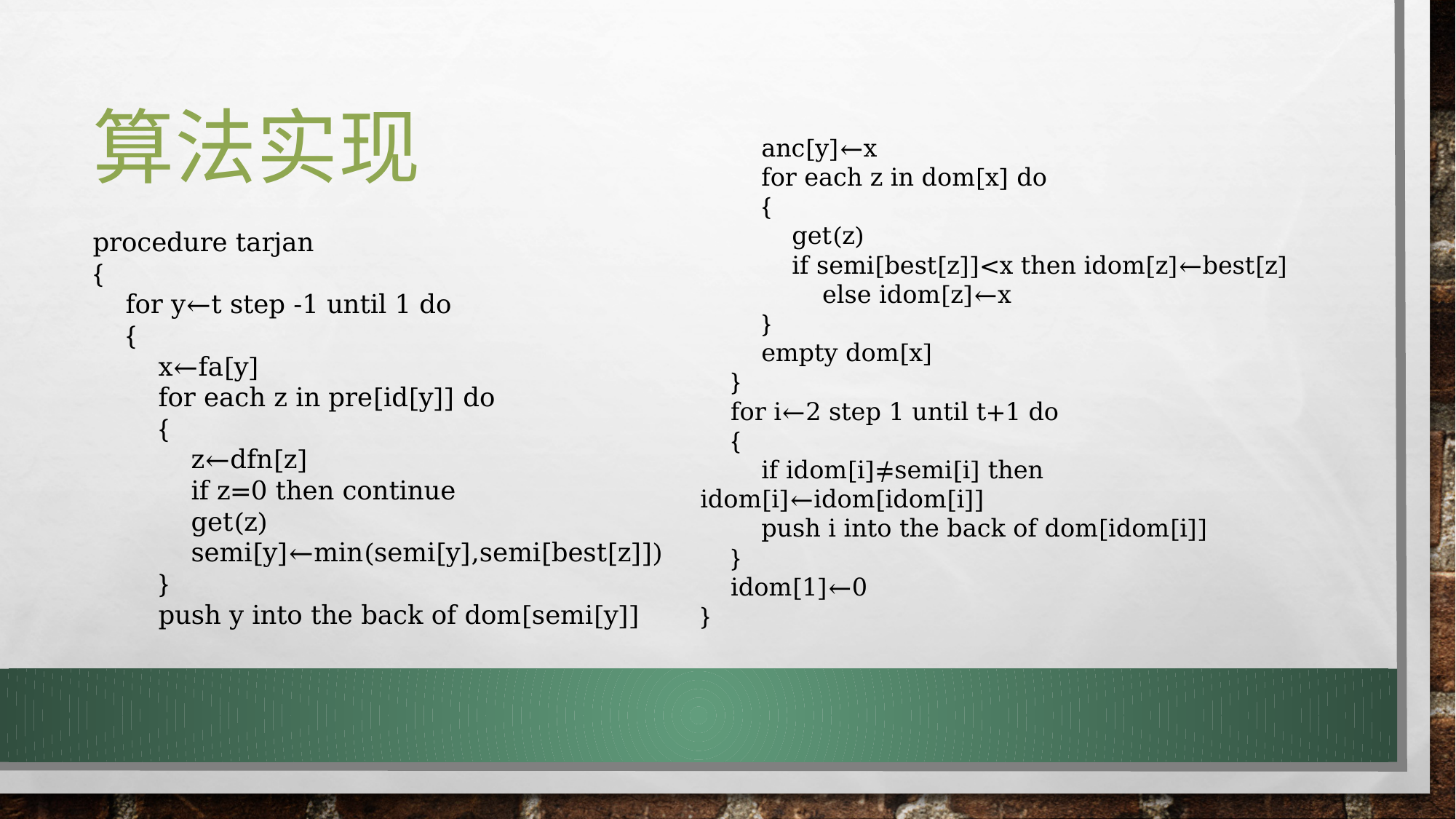

# 算法实现
        anc[y]←x
        for each z in dom[x] do
        {
            get(z)
            if semi[best[z]]<x then idom[z]←best[z]
                else idom[z]←x
        }
        empty dom[x]
    }
    for i←2 step 1 until t+1 do
    {
        if idom[i]≠semi[i] then idom[i]←idom[idom[i]]
        push i into the back of dom[idom[i]]
    }
    idom[1]←0
}
procedure tarjan
{
    for y←t step -1 until 1 do
    {
        x←fa[y]
        for each z in pre[id[y]] do
        {
            z←dfn[z]
            if z=0 then continue
            get(z)
            semi[y]←min(semi[y],semi[best[z]])
        }
        push y into the back of dom[semi[y]]